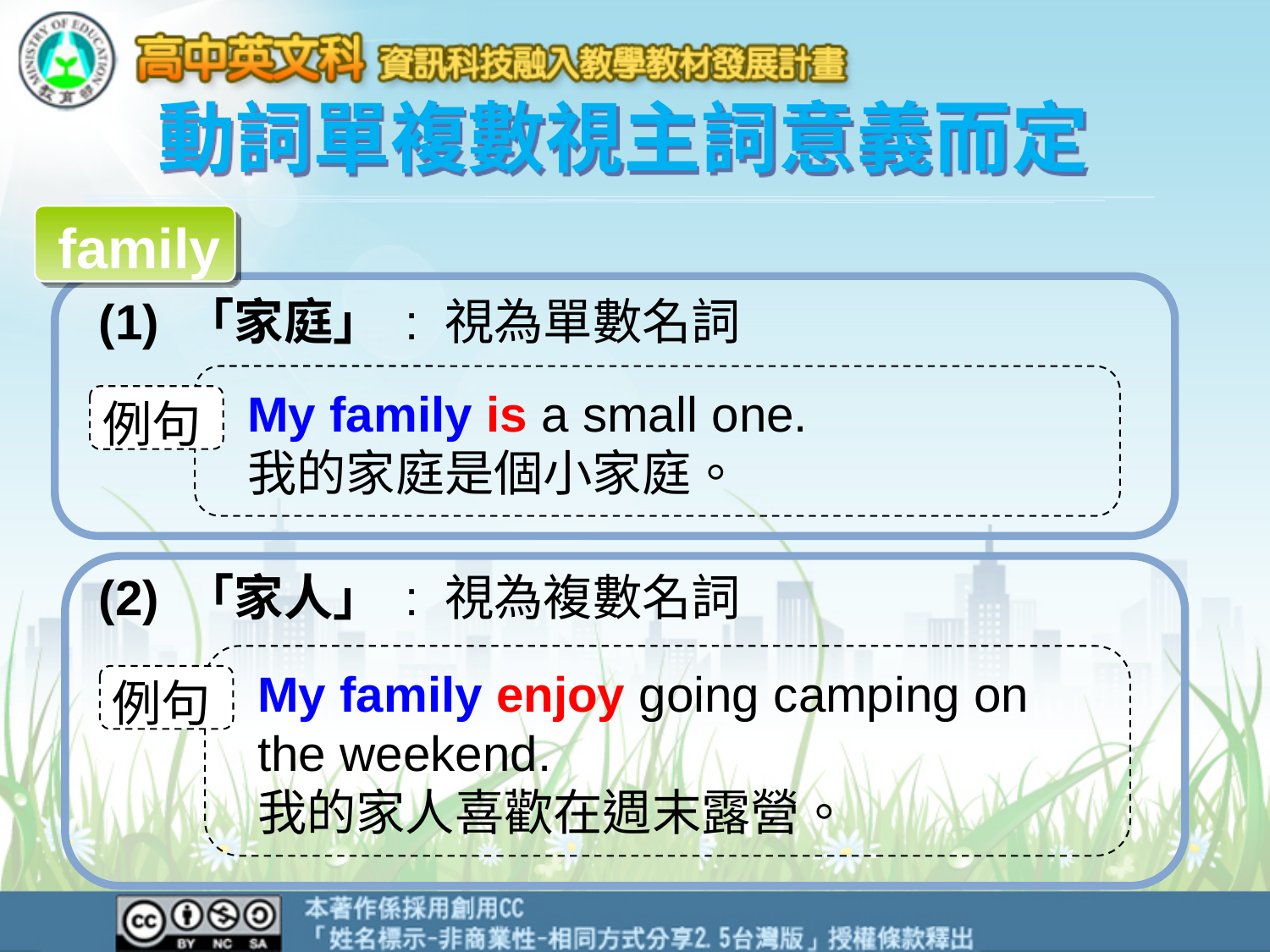

動詞單複數視主詞意義而定

family
   (1) 「家庭」 : 視為單數名詞

   (2) 「家人」 : 視為複數名詞

My family is a small one.
我的家庭是個小家庭。

例句

My family enjoy going camping on
the weekend.
我的家人喜歡在週末露營。

例句